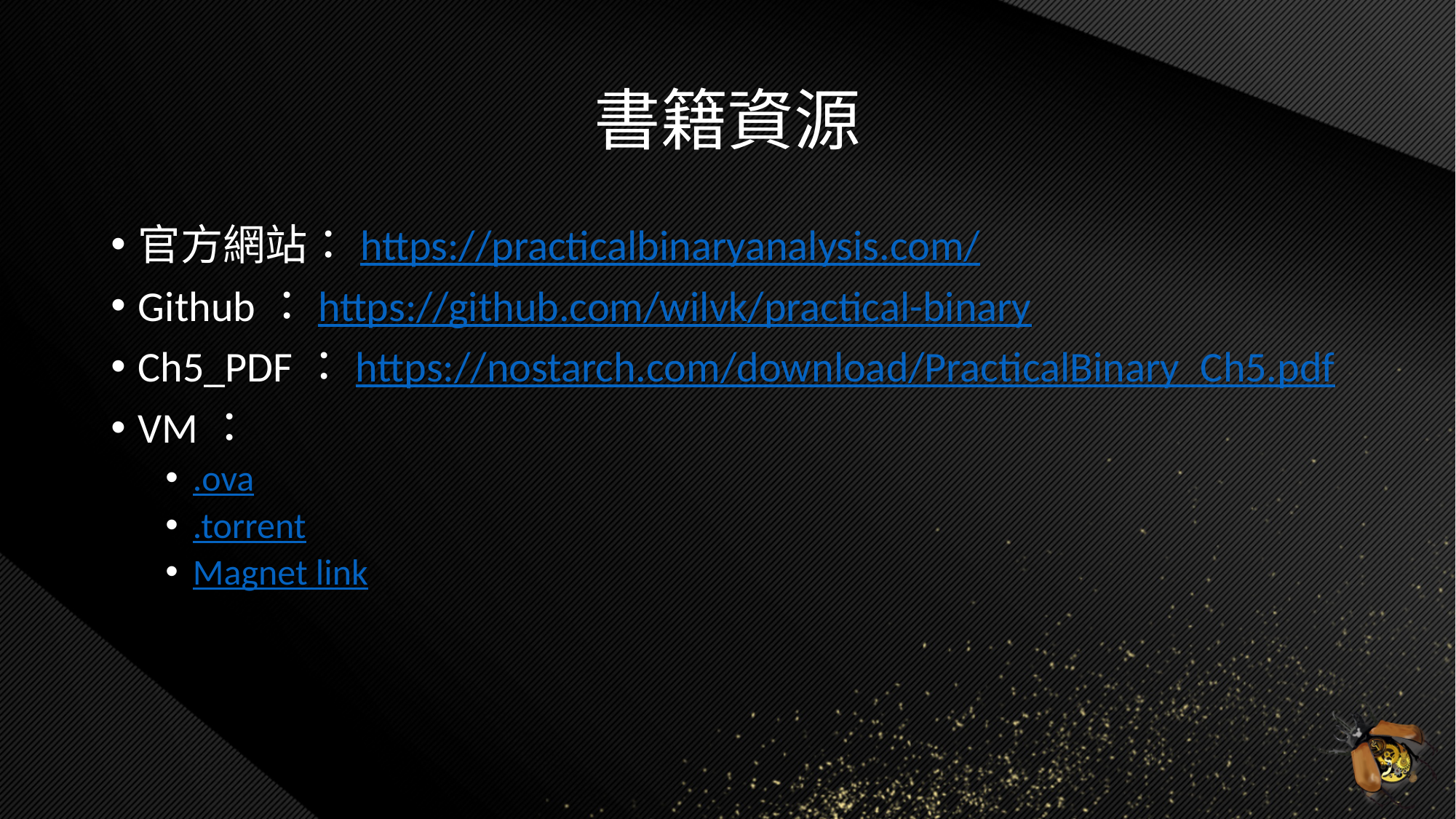

# 書籍資源
官方網站：https://practicalbinaryanalysis.com/
Github：https://github.com/wilvk/practical-binary
Ch5_PDF：https://nostarch.com/download/PracticalBinary_Ch5.pdf
VM：
.ova
.torrent
Magnet link